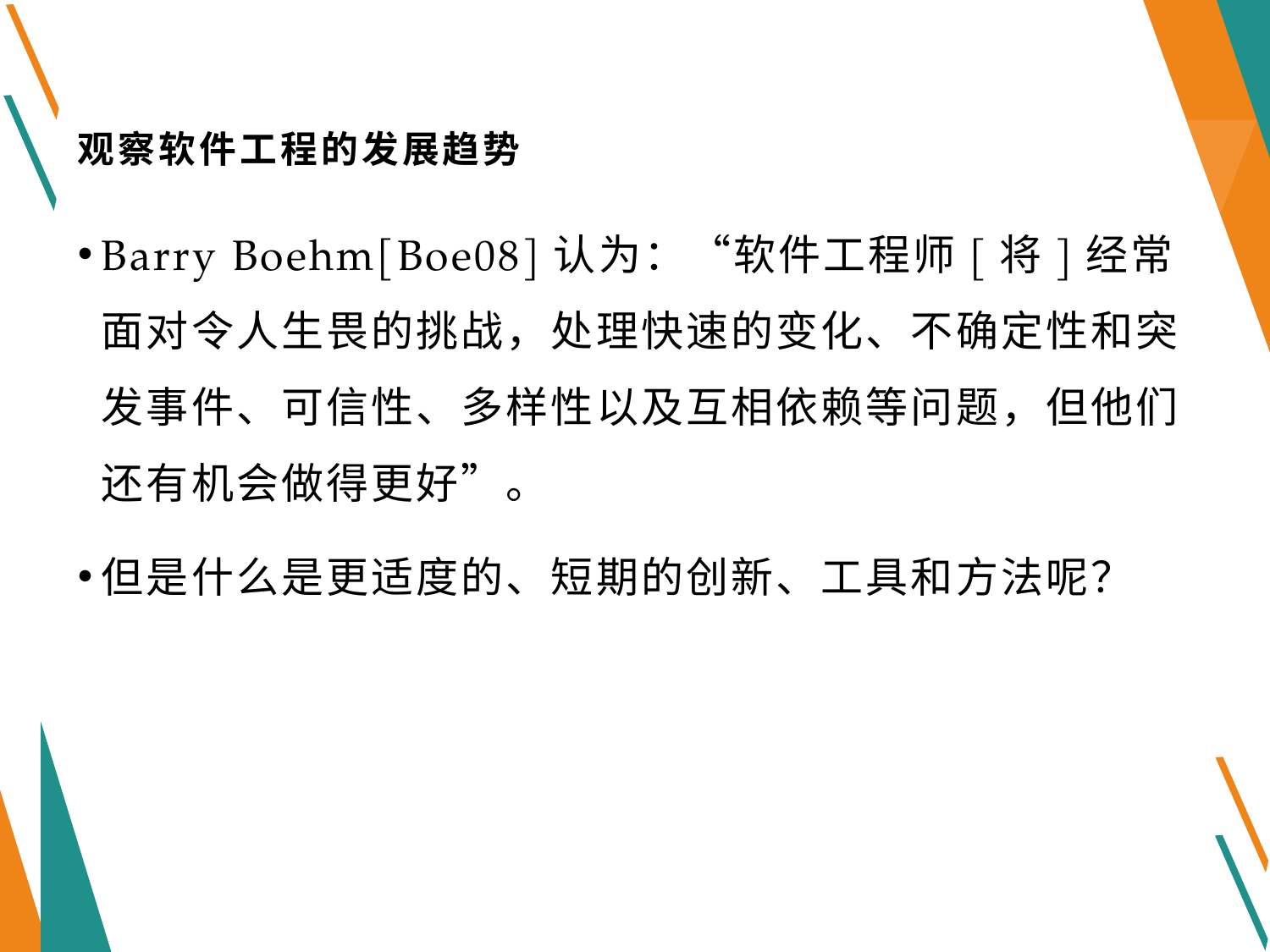

# 观察软件工程的发展趋势
Barry Boehm[Boe08]认为：“软件工程师[将]经常面对令人生畏的挑战，处理快速的变化、不确定性和突发事件、可信性、多样性以及互相依赖等问题，但他们还有机会做得更好”。
但是什么是更适度的、短期的创新、工具和方法呢？
4